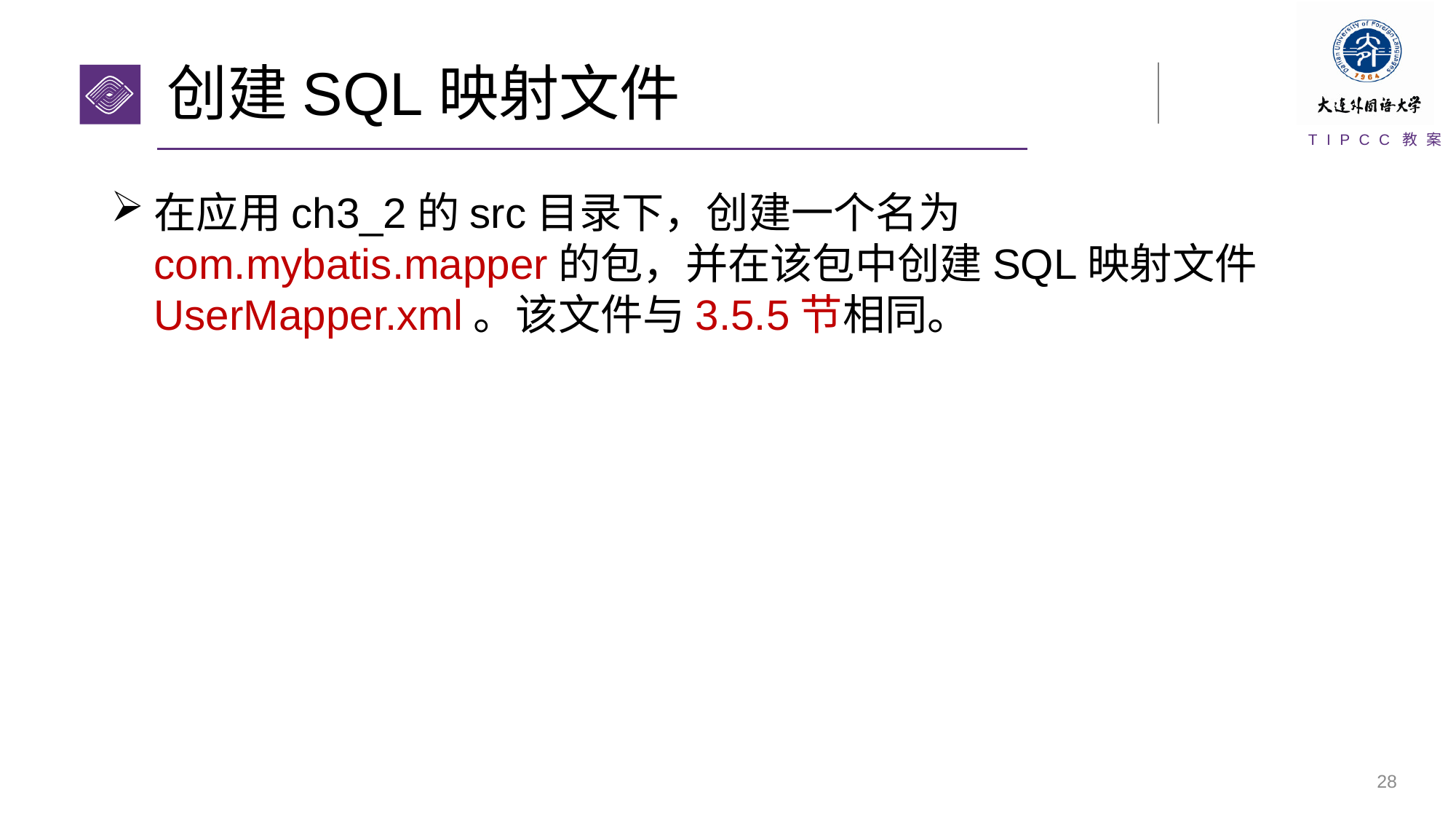

# 创建SQL映射文件
在应用ch3_2的src目录下，创建一个名为com.mybatis.mapper的包，并在该包中创建SQL映射文件UserMapper.xml。该文件与3.5.5节相同。
28